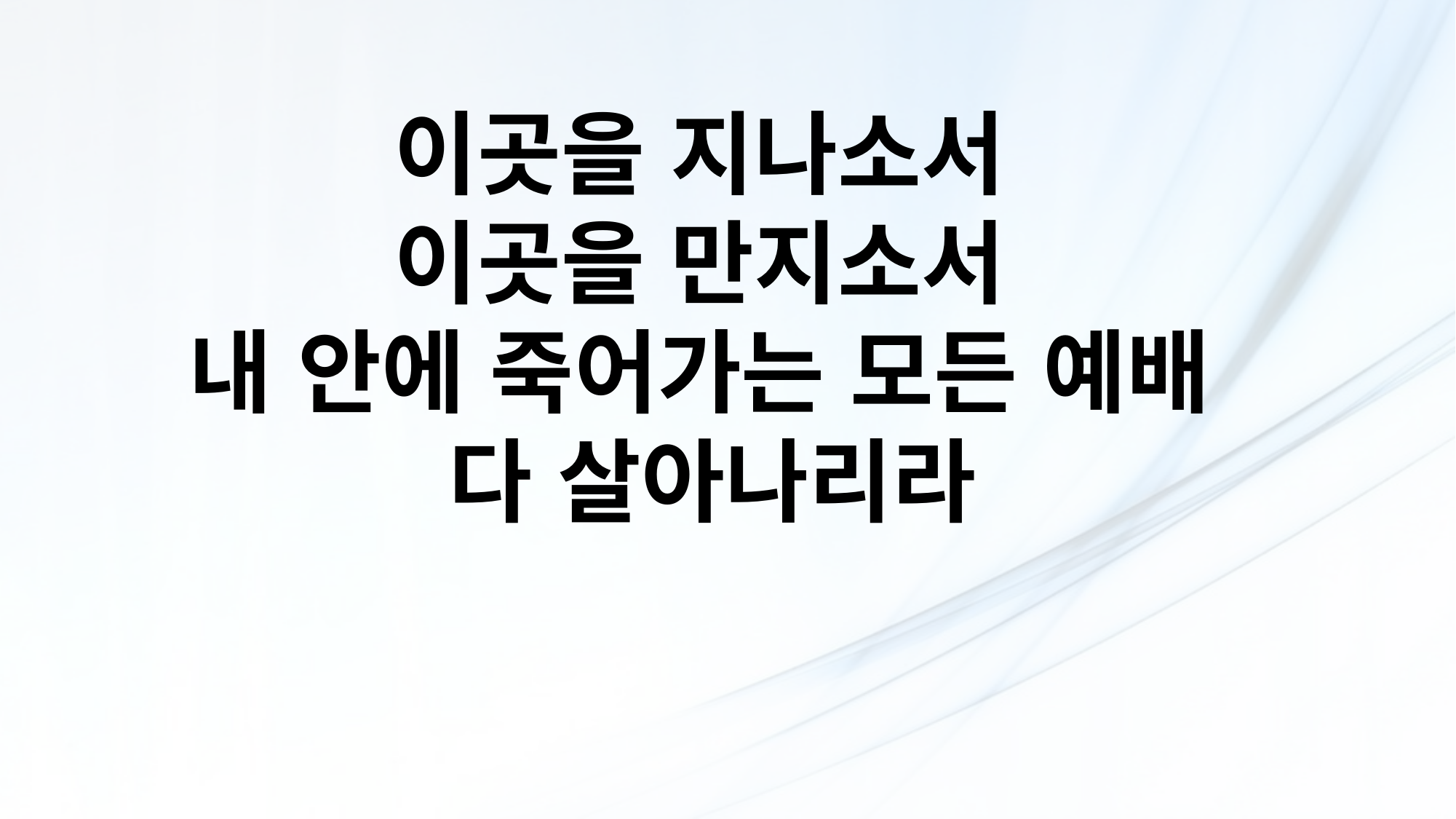

이곳을 지나소서
이곳을 만지소서
내 안에 죽어가는 모든 예배
다 살아나리라